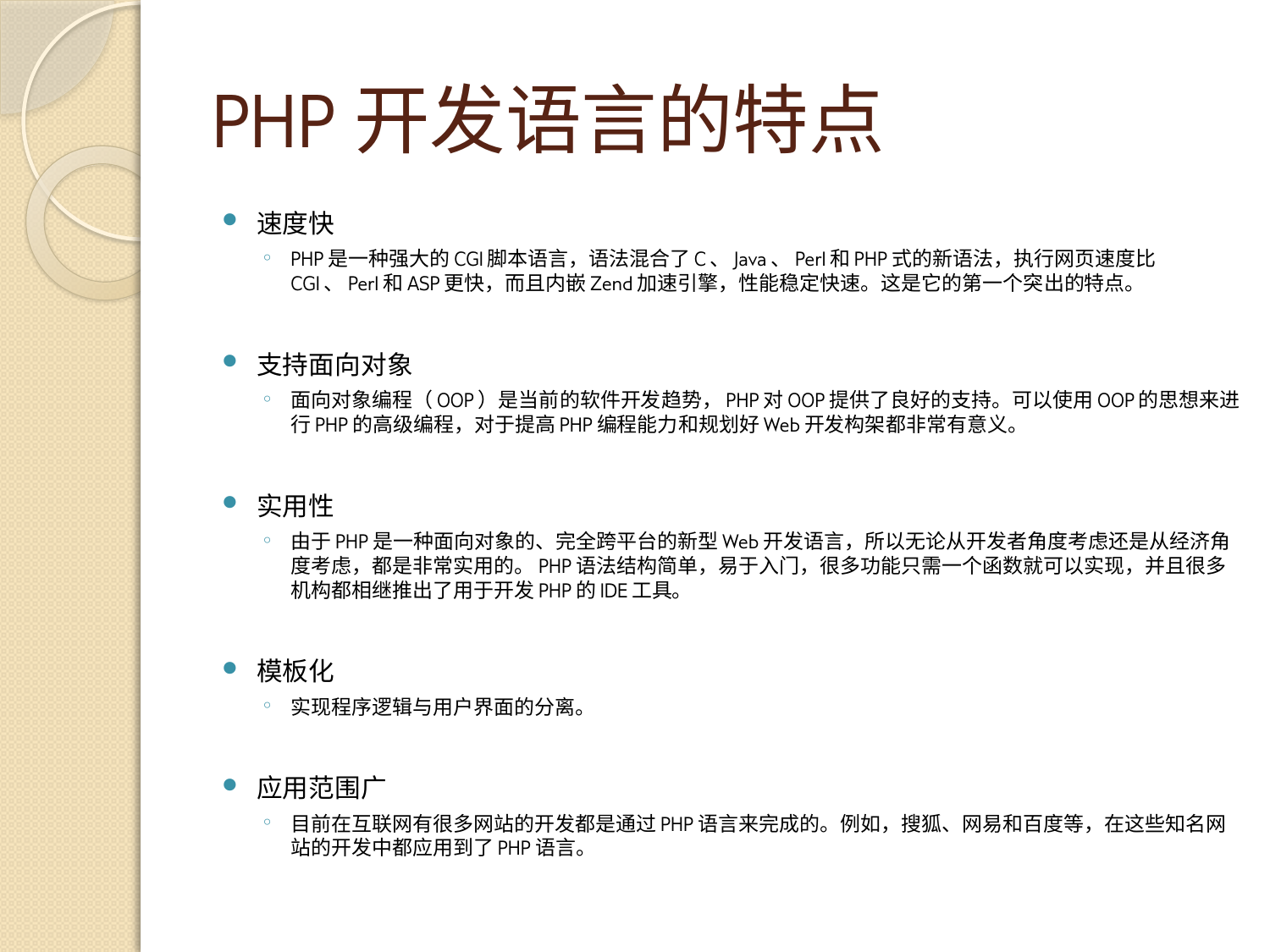

# PHP开发语言的特点
速度快
PHP是一种强大的CGI脚本语言，语法混合了C、Java、Perl和PHP式的新语法，执行网页速度比CGI、Perl和ASP更快，而且内嵌Zend加速引擎，性能稳定快速。这是它的第一个突出的特点。

支持面向对象
面向对象编程（OOP）是当前的软件开发趋势，PHP对OOP提供了良好的支持。可以使用OOP的思想来进行PHP的高级编程，对于提高PHP编程能力和规划好Web开发构架都非常有意义。

实用性
由于PHP是一种面向对象的、完全跨平台的新型Web开发语言，所以无论从开发者角度考虑还是从经济角度考虑，都是非常实用的。PHP语法结构简单，易于入门，很多功能只需一个函数就可以实现，并且很多机构都相继推出了用于开发PHP的IDE工具。

模板化
实现程序逻辑与用户界面的分离。

应用范围广
目前在互联网有很多网站的开发都是通过PHP语言来完成的。例如，搜狐、网易和百度等，在这些知名网站的开发中都应用到了PHP语言。